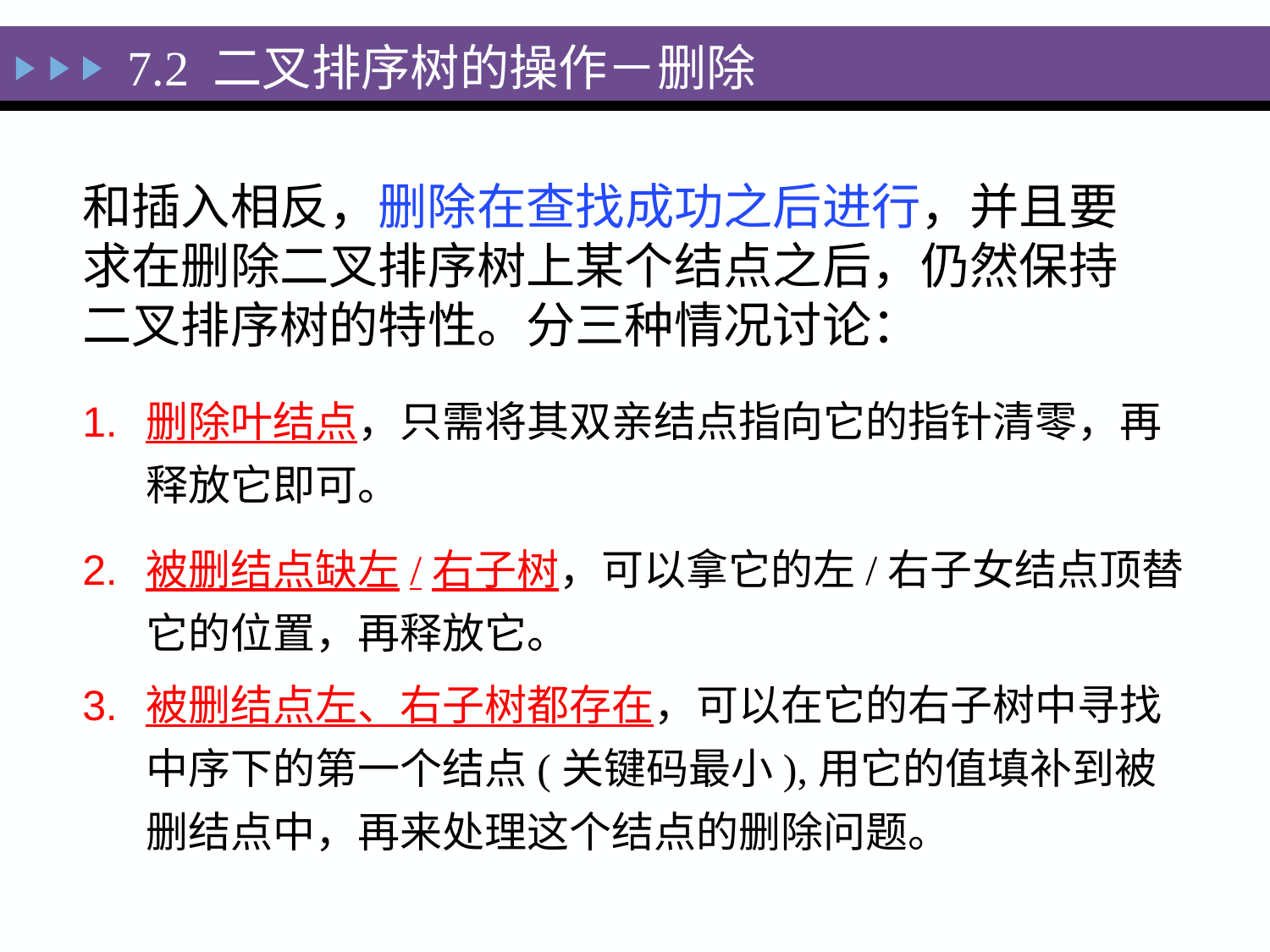

7.2 二叉排序树的操作－删除
和插入相反，删除在查找成功之后进行，并且要求在删除二叉排序树上某个结点之后，仍然保持二叉排序树的特性。分三种情况讨论：
删除叶结点，只需将其双亲结点指向它的指针清零，再释放它即可。
被删结点缺左/右子树，可以拿它的左/右子女结点顶替它的位置，再释放它。
被删结点左、右子树都存在，可以在它的右子树中寻找中序下的第一个结点(关键码最小),用它的值填补到被删结点中，再来处理这个结点的删除问题。